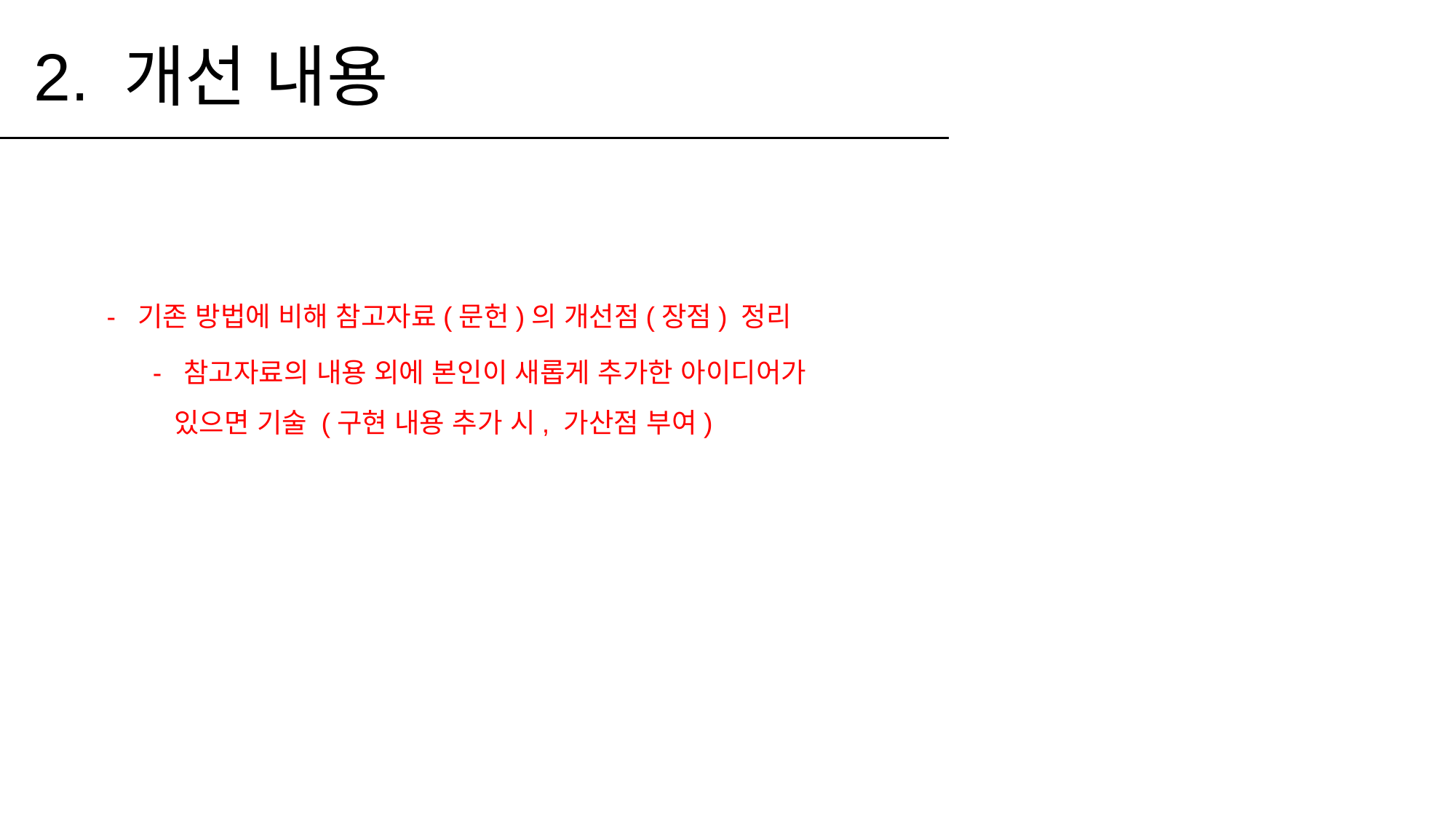

# 2. 개선 내용
 -  기존 방법에 비해 참고자료(문헌)의 개선점(장점) 정리
       -  참고자료의 내용 외에 본인이 새롭게 추가한 아이디어가 있으면 기술 (구현 내용 추가 시, 가산점 부여)